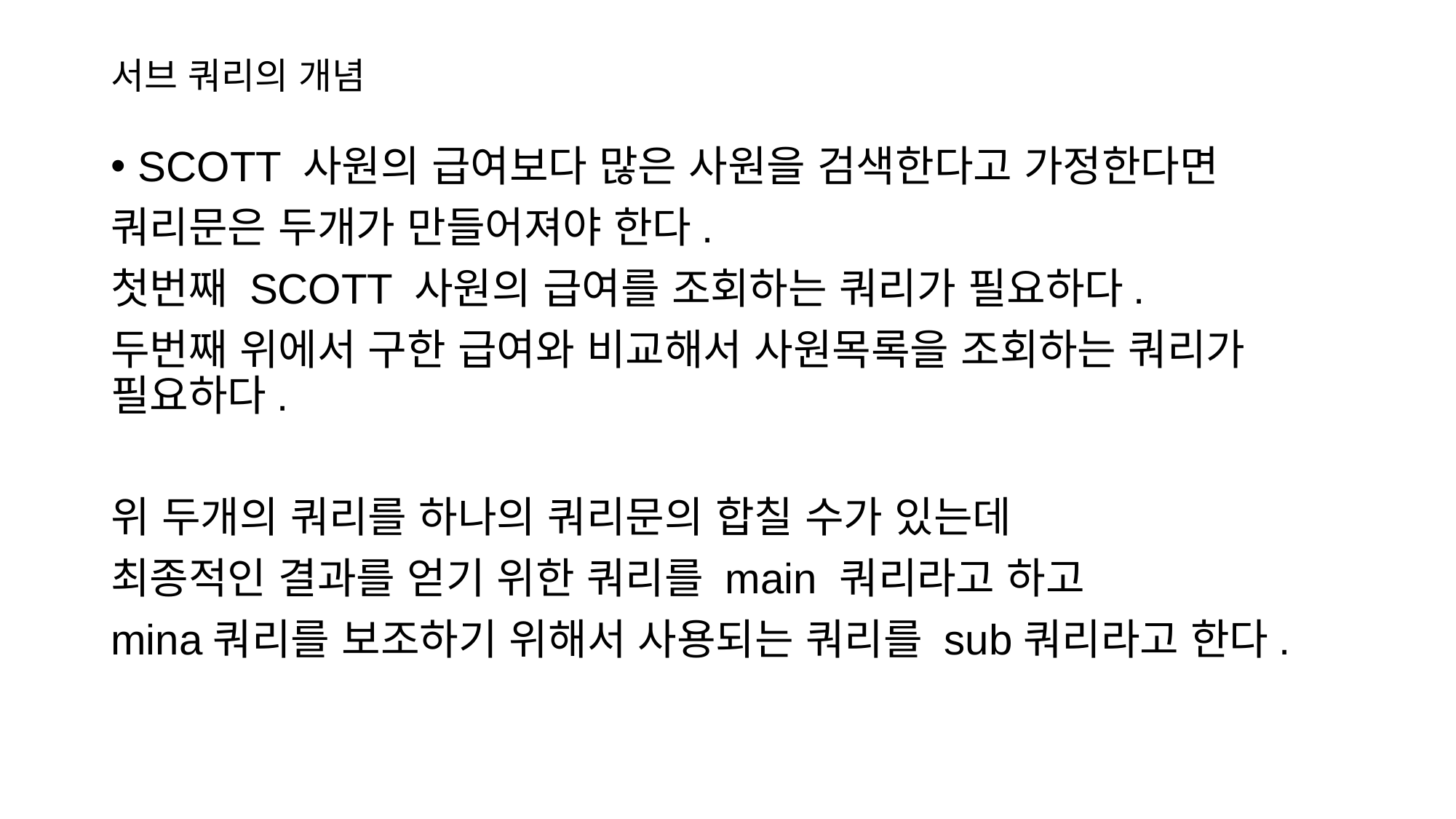

# 서브 쿼리의 개념
SCOTT 사원의 급여보다 많은 사원을 검색한다고 가정한다면
쿼리문은 두개가 만들어져야 한다.
첫번째 SCOTT 사원의 급여를 조회하는 쿼리가 필요하다.
두번째 위에서 구한 급여와 비교해서 사원목록을 조회하는 쿼리가 필요하다.

위 두개의 쿼리를 하나의 쿼리문의 합칠 수가 있는데
최종적인 결과를 얻기 위한 쿼리를 main 쿼리라고 하고
mina쿼리를 보조하기 위해서 사용되는 쿼리를 sub쿼리라고 한다.